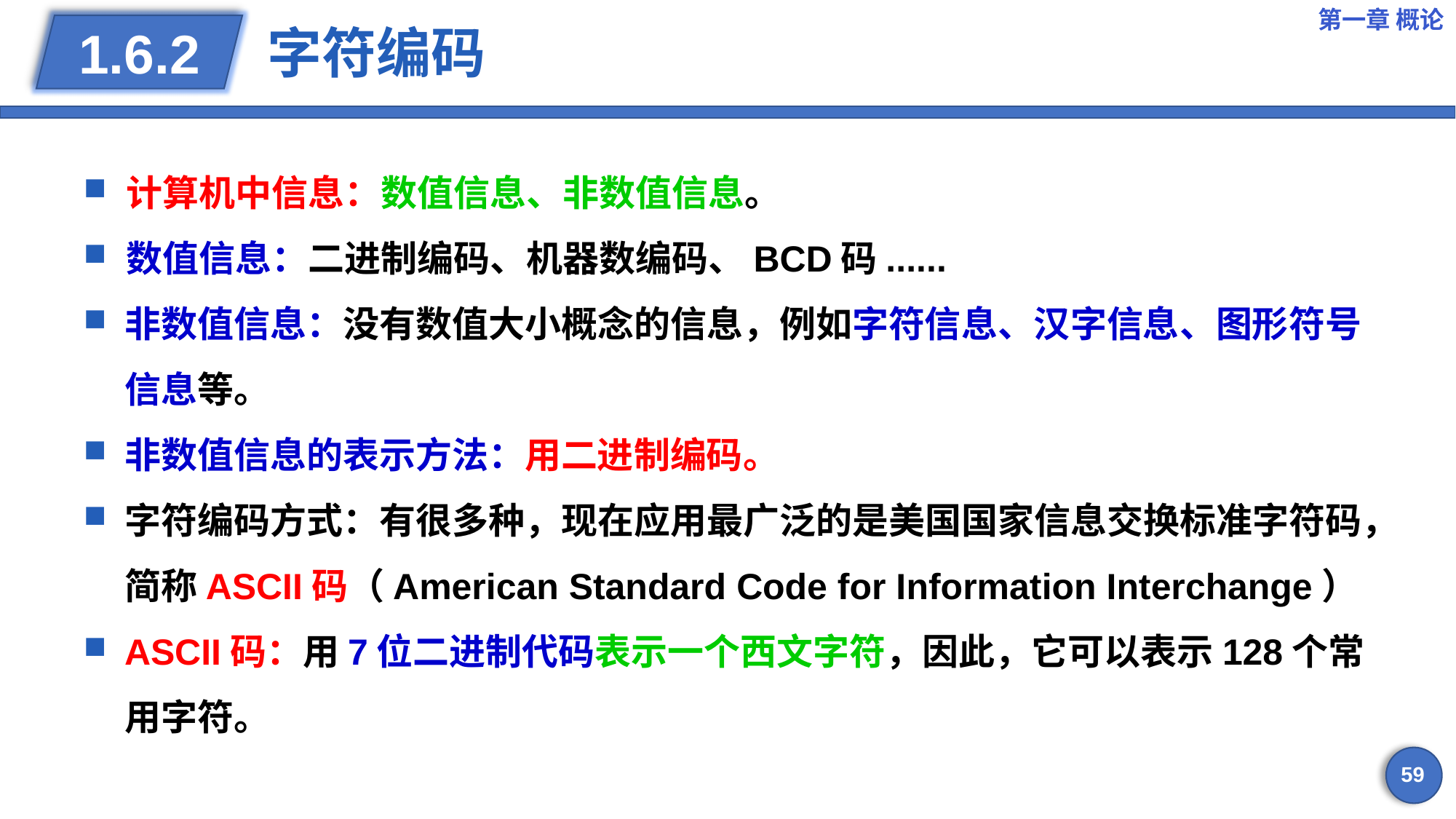

第一章 概论
# 字符编码
1.6.2
计算机中信息：数值信息、非数值信息。
数值信息：二进制编码、机器数编码、BCD码......
非数值信息：没有数值大小概念的信息，例如字符信息、汉字信息、图形符号信息等。
非数值信息的表示方法：用二进制编码。
字符编码方式：有很多种，现在应用最广泛的是美国国家信息交换标准字符码，简称ASCII码（American Standard Code for Information Interchange）
ASCII码：用7位二进制代码表示一个西文字符，因此，它可以表示128个常用字符。
59